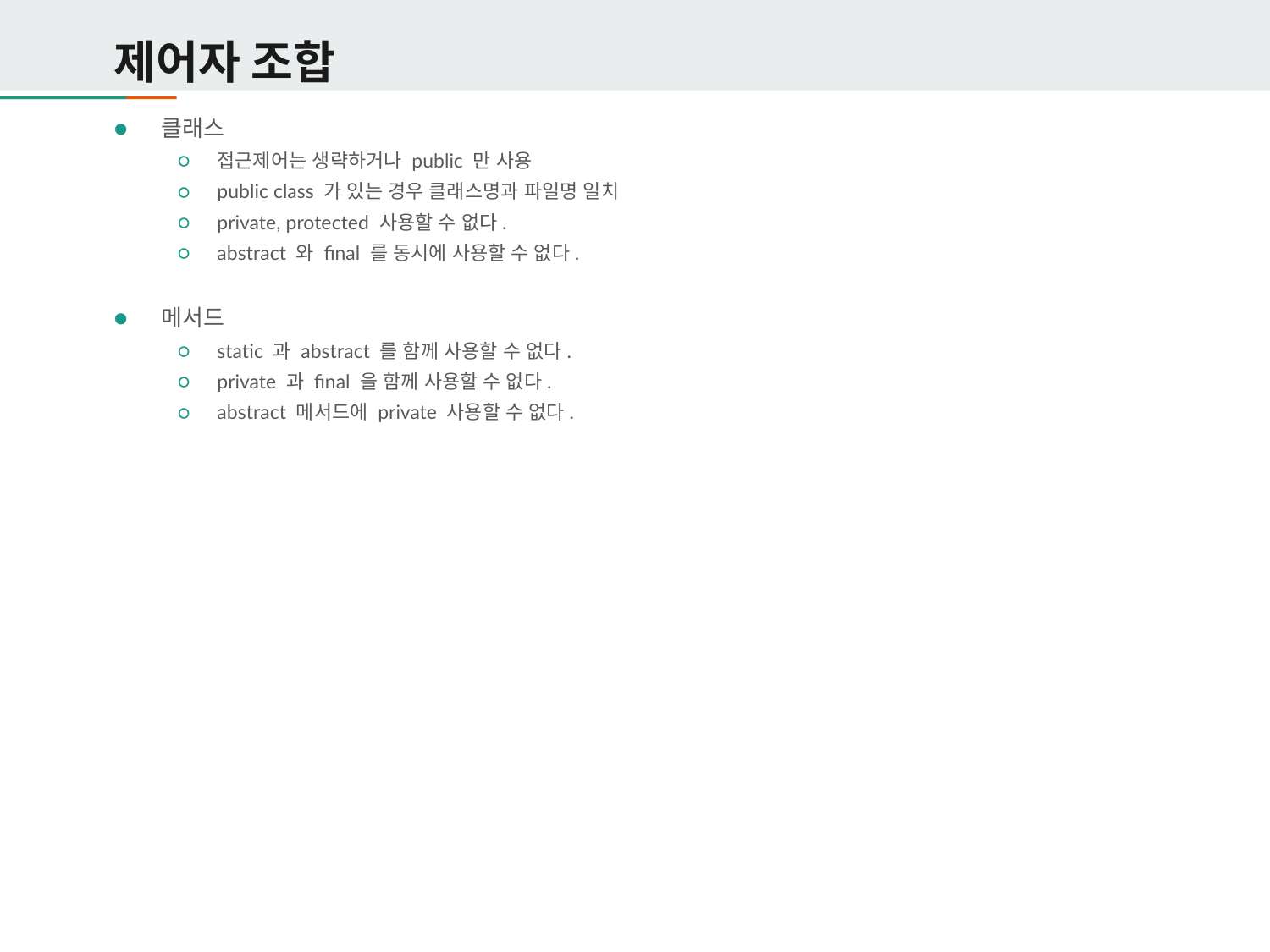

# 제어자 조합
클래스
접근제어는 생략하거나 public 만 사용
public class 가 있는 경우 클래스명과 파일명 일치
private, protected 사용할 수 없다.
abstract 와 final 를 동시에 사용할 수 없다.

메서드
static 과 abstract 를 함께 사용할 수 없다.
private 과 final 을 함께 사용할 수 없다.
abstract 메서드에 private 사용할 수 없다.